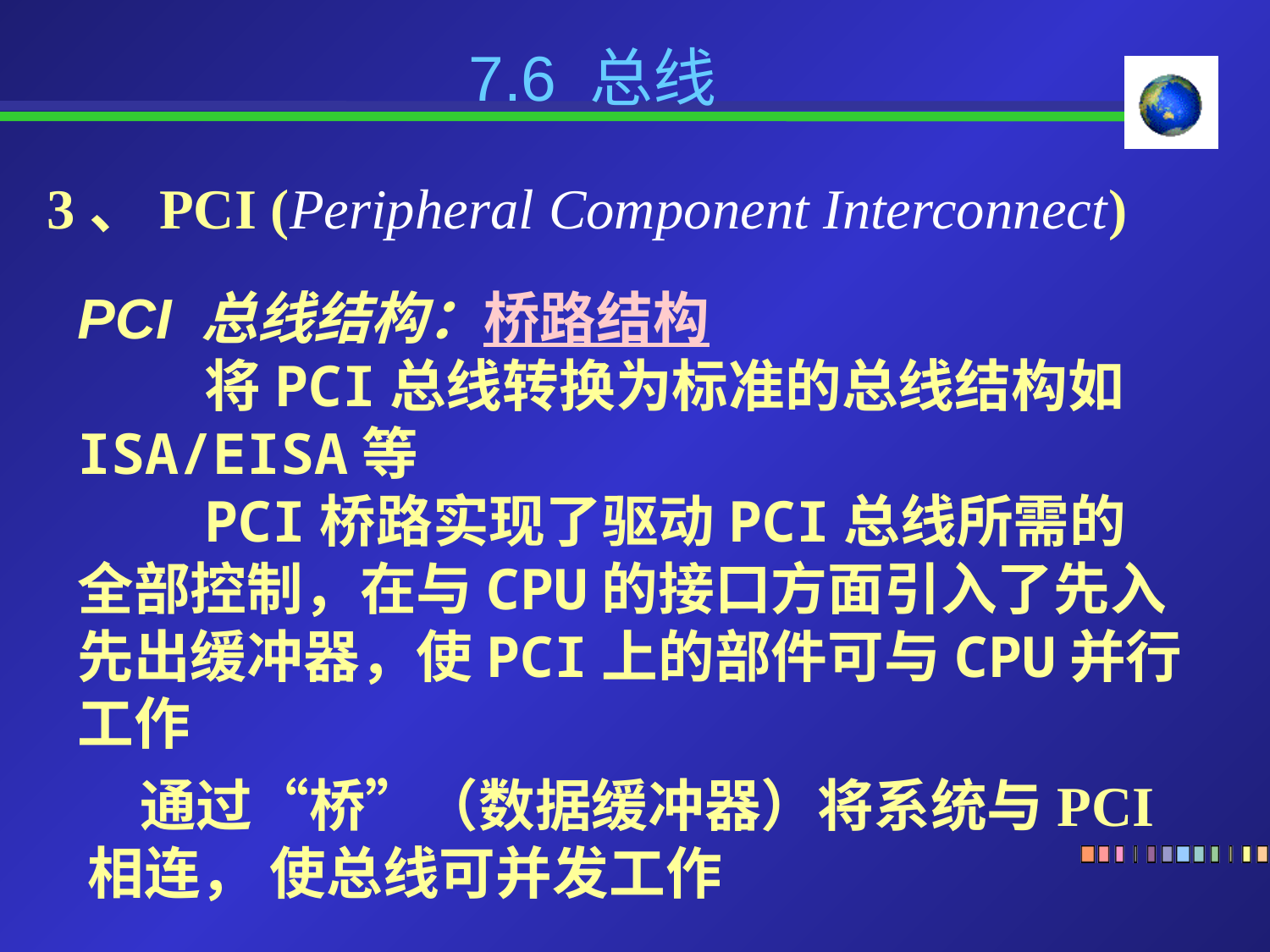

7.6 总线
3、PCI (Peripheral Component Interconnect)
PCI 总线结构：桥路结构
	将PCI总线转换为标准的总线结构如ISA/EISA等
	PCI桥路实现了驱动PCI总线所需的全部控制，在与CPU的接口方面引入了先入先出缓冲器，使PCI上的部件可与CPU并行工作
   通过“桥”（数据缓冲器）将系统与PCI相连， 使总线可并发工作
117